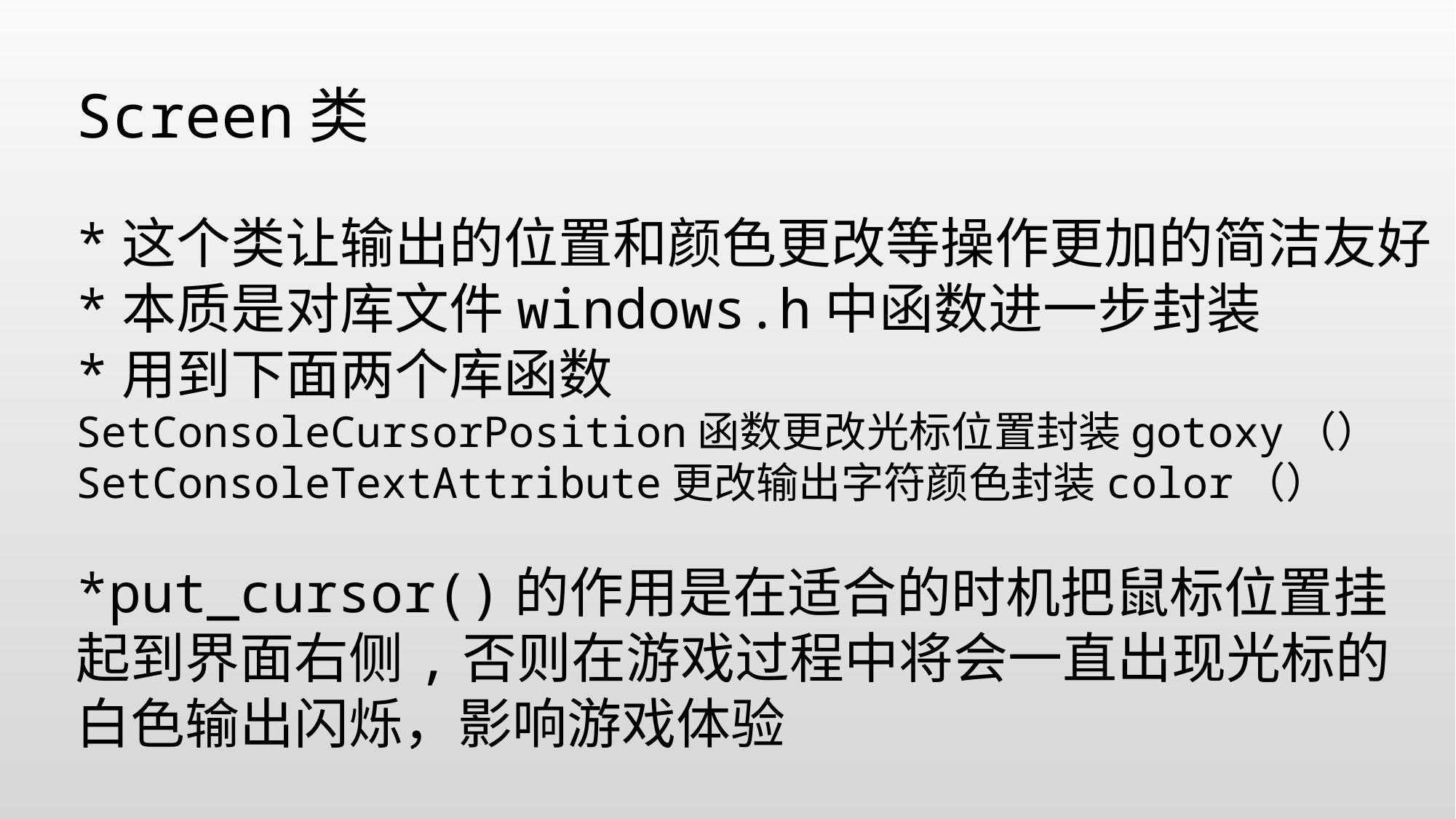

Screen类

*这个类让输出的位置和颜色更改等操作更加的简洁友好
*本质是对库文件windows.h中函数进一步封装
*用到下面两个库函数
SetConsoleCursorPosition函数更改光标位置封装gotoxy（）
SetConsoleTextAttribute更改输出字符颜色封装color（）

*put_cursor()的作用是在适合的时机把鼠标位置挂起到界面右侧,否则在游戏过程中将会一直出现光标的白色输出闪烁，影响游戏体验